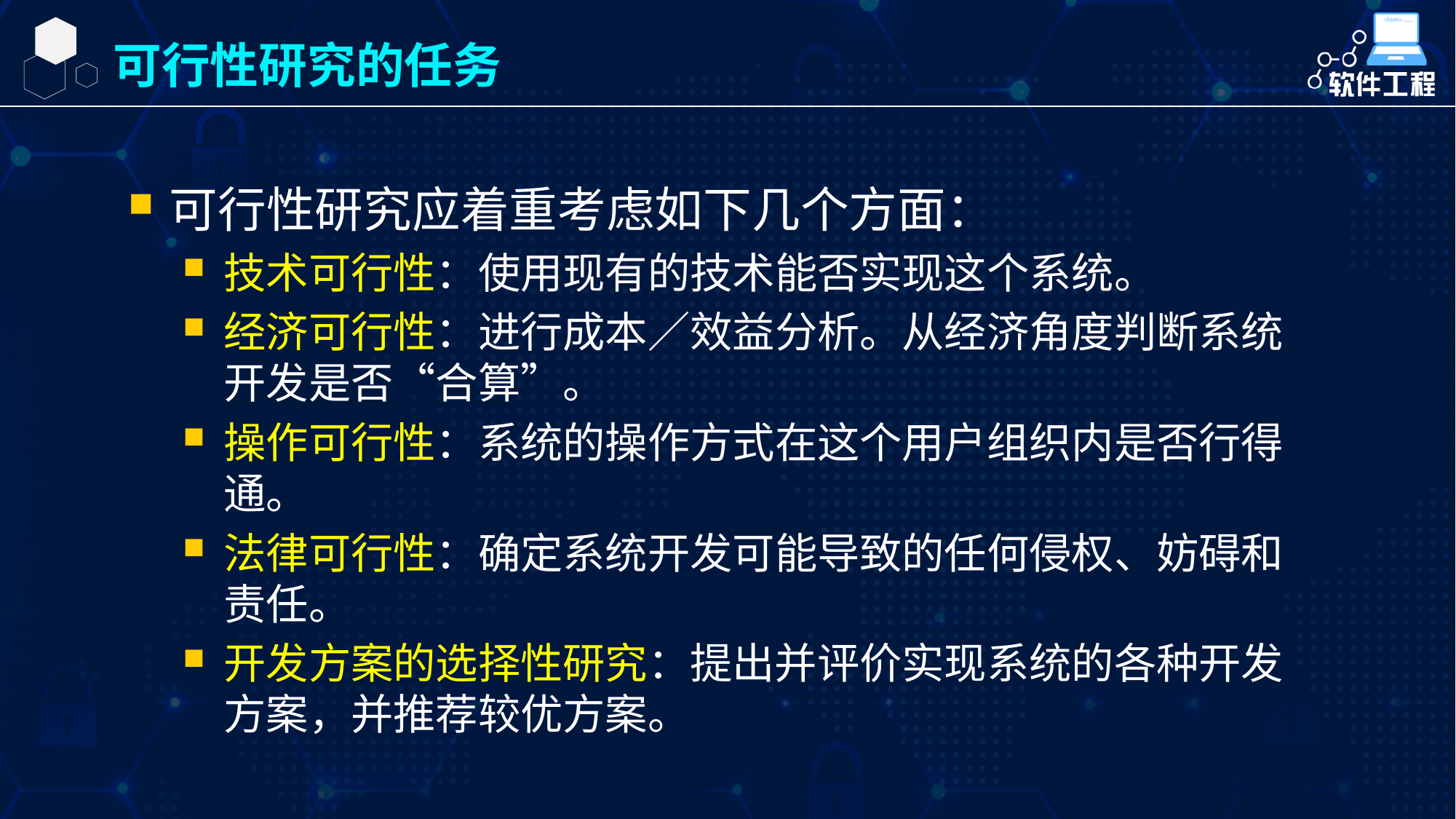

可行性研究的任务

可行性研究应着重考虑如下几个方面：
技术可行性：使用现有的技术能否实现这个系统。
经济可行性：进行成本∕效益分析。从经济角度判断系统开发是否“合算”。
操作可行性：系统的操作方式在这个用户组织内是否行得通。
法律可行性：确定系统开发可能导致的任何侵权、妨碍和责任。
开发方案的选择性研究：提出并评价实现系统的各种开发方案，并推荐较优方案。